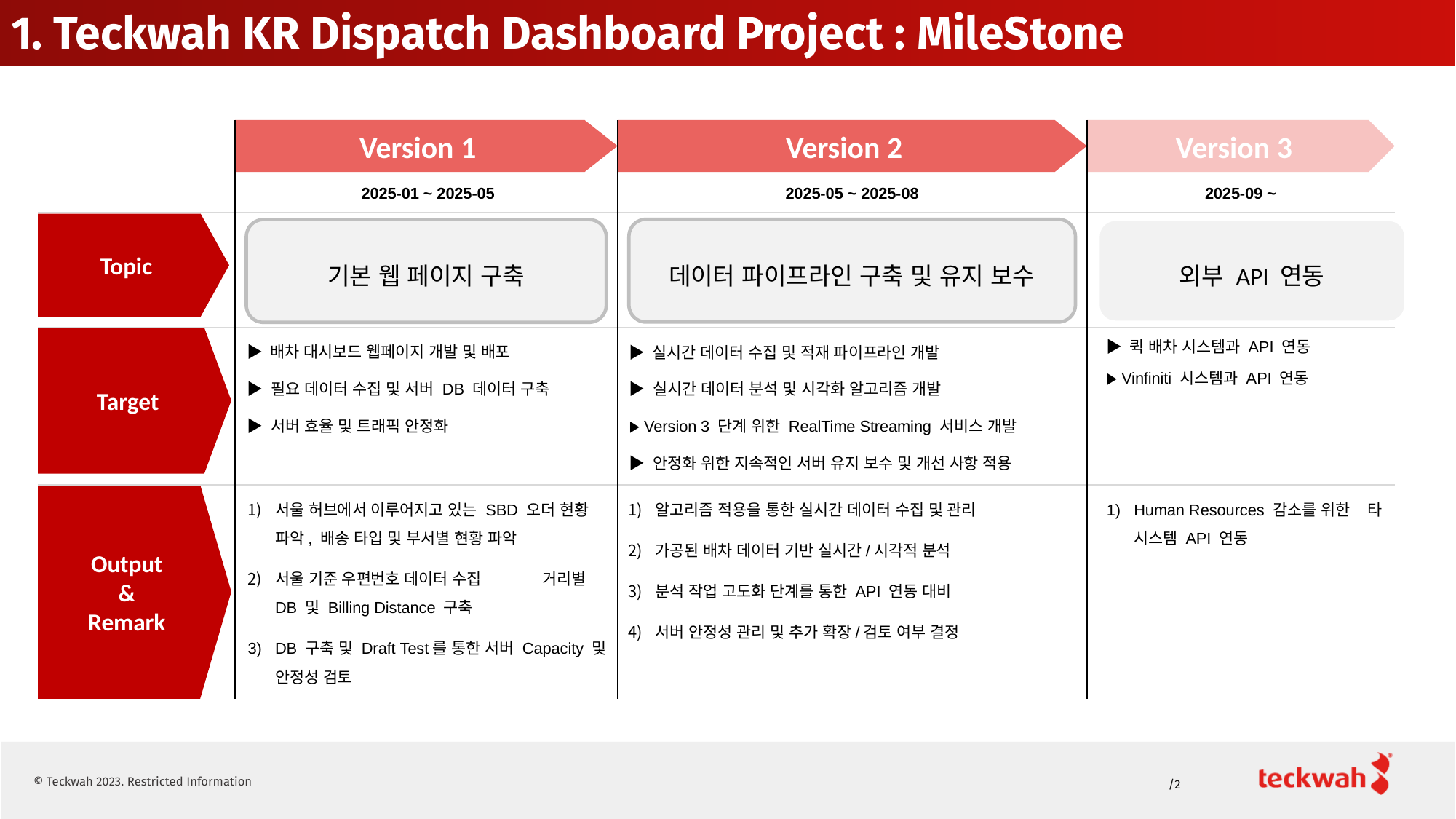

# 1. Teckwah KR Dispatch Dashboard Project : MileStone

Version 1
Version 2
Version 3
2025-01 ~ 2025-05
2025-05 ~ 2025-08
2025-09 ~
Topic
데이터 파이프라인 구축 및 유지 보수
외부 API 연동
기본 웹 페이지 구축
Target
▶ 배차 대시보드 웹페이지 개발 및 배포
▶ 필요 데이터 수집 및 서버 DB 데이터 구축
▶ 서버 효율 및 트래픽 안정화
▶ 실시간 데이터 수집 및 적재 파이프라인 개발
▶ 실시간 데이터 분석 및 시각화 알고리즘 개발
▶ Version 3 단계 위한 RealTime Streaming 서비스 개발
▶ 안정화 위한 지속적인 서버 유지 보수 및 개선 사항 적용
▶ 퀵 배차 시스템과 API 연동
▶ Vinfiniti 시스템과 API 연동
Output
&
Remark
서울 허브에서 이루어지고 있는 SBD 오더 현황 파악, 배송 타입 및 부서별 현황 파악
서울 기준 우편번호 데이터 수집              거리별 DB 및 Billing Distance 구축
DB 구축 및 Draft Test를 통한 서버 Capacity 및 안정성 검토
알고리즘 적용을 통한 실시간 데이터 수집 및 관리
가공된 배차 데이터 기반 실시간/시각적 분석
분석 작업 고도화 단계를 통한 API 연동 대비
서버 안정성 관리 및 추가 확장/검토 여부 결정
Human Resources 감소를 위한    타 시스템 API 연동
© Teckwah 2023. Restricted Information

/2